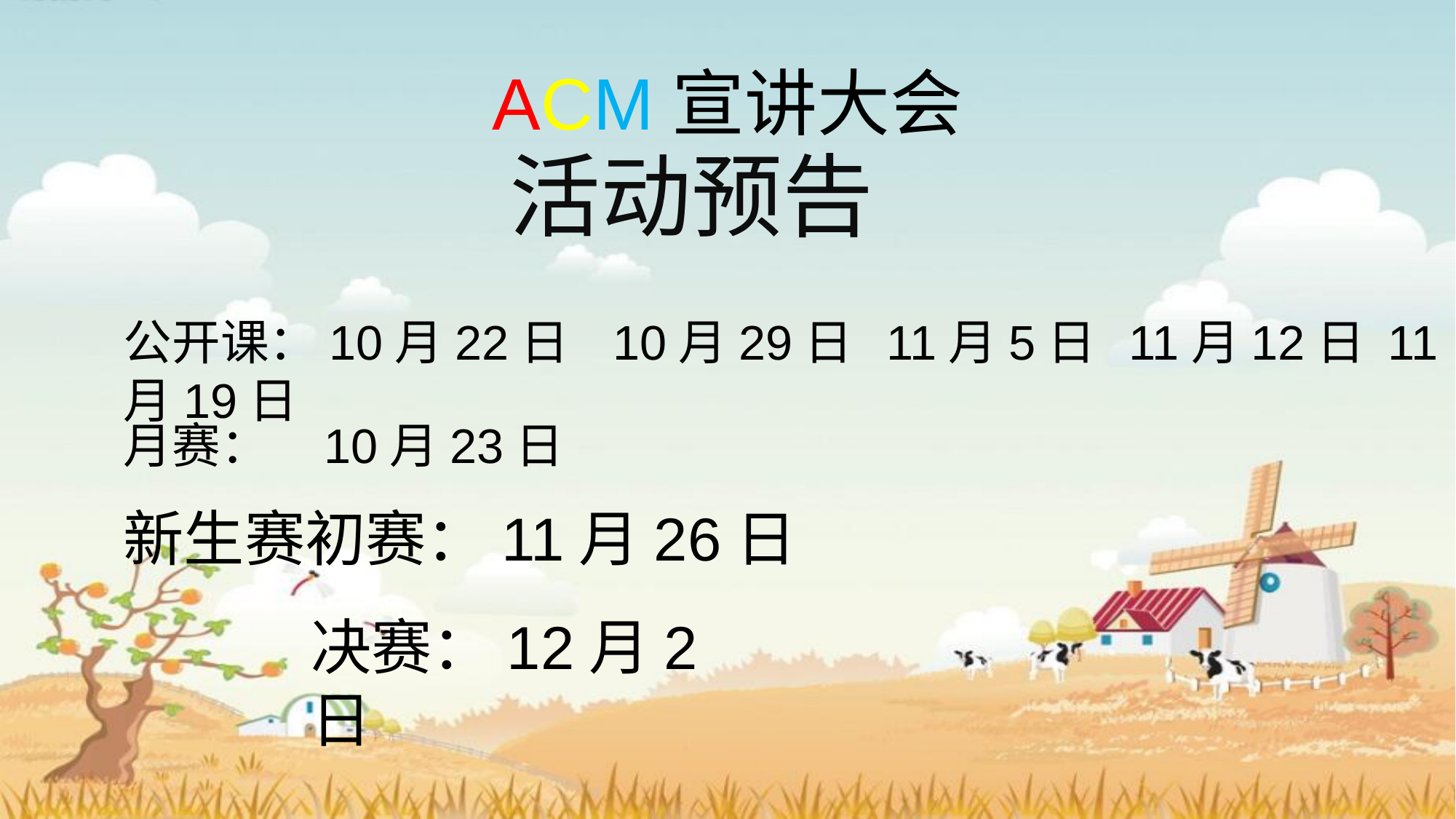

ACM宣讲大会
活动预告
公开课：10月22日   10月29日  11月5日  11月12日 11月19日
月赛：    10月23日

新生赛初赛：11月26日
决赛：12月2日